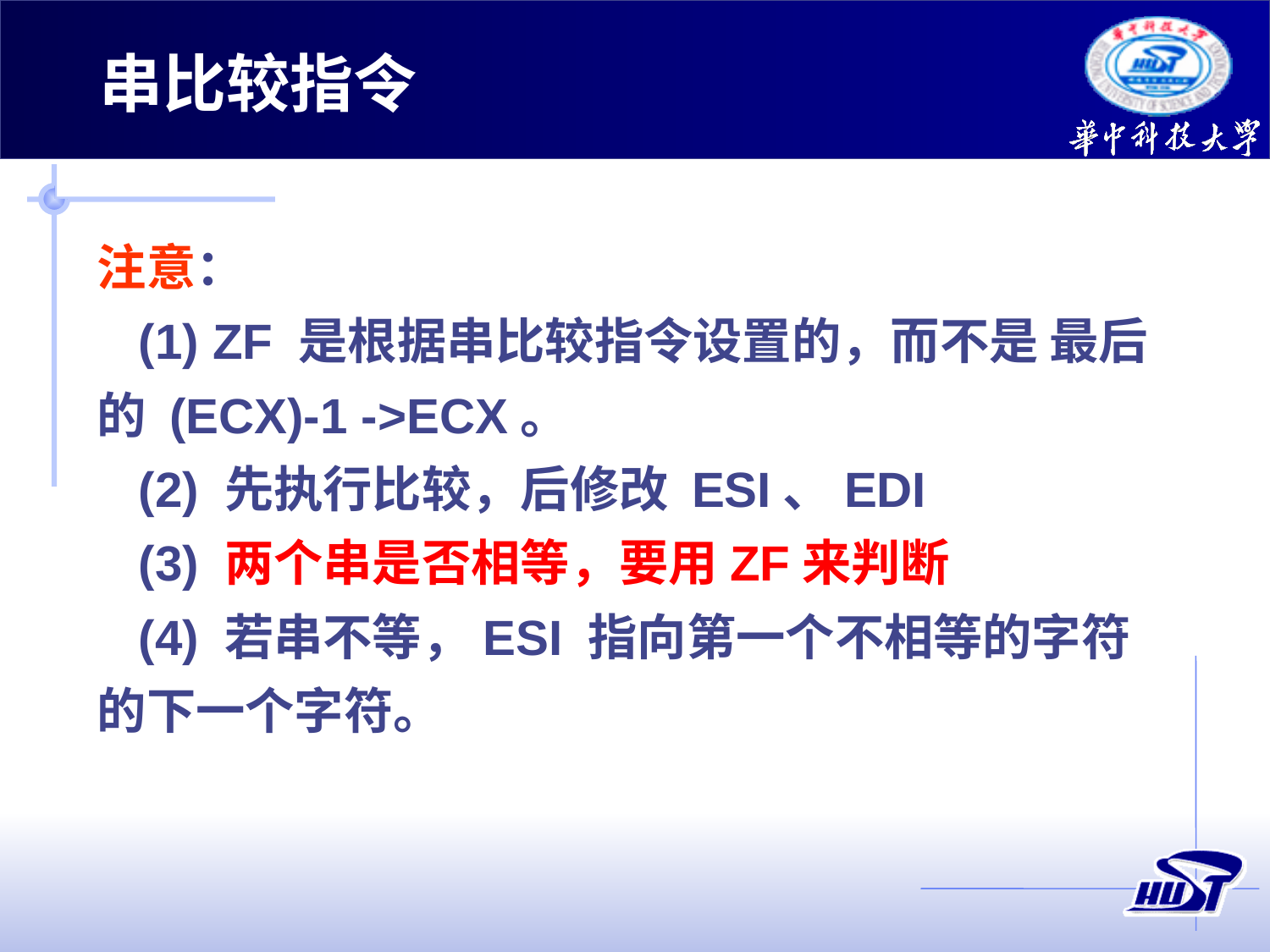

串比较指令
注意：
   (1) ZF 是根据串比较指令设置的，而不是 最后的 (ECX)-1 ->ECX。
   (2) 先执行比较，后修改 ESI、EDI
   (3) 两个串是否相等，要用ZF来判断
   (4) 若串不等，ESI 指向第一个不相等的字符的下一个字符。